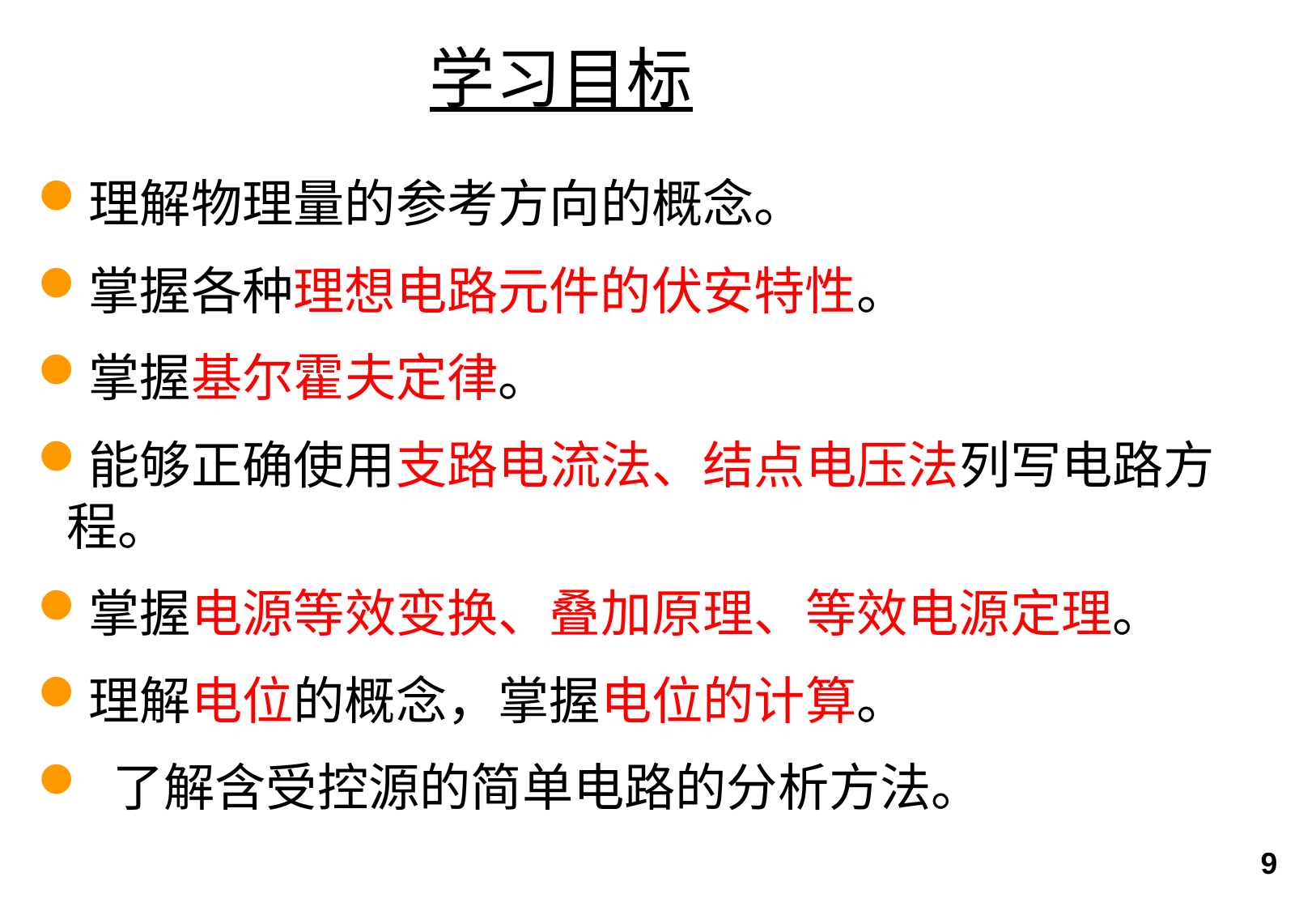

学习目标
理解物理量的参考方向的概念。
掌握各种理想电路元件的伏安特性。
掌握基尔霍夫定律。
能够正确使用支路电流法、结点电压法列写电路方程。
掌握电源等效变换、叠加原理、等效电源定理。
理解电位的概念，掌握电位的计算。
 了解含受控源的简单电路的分析方法。